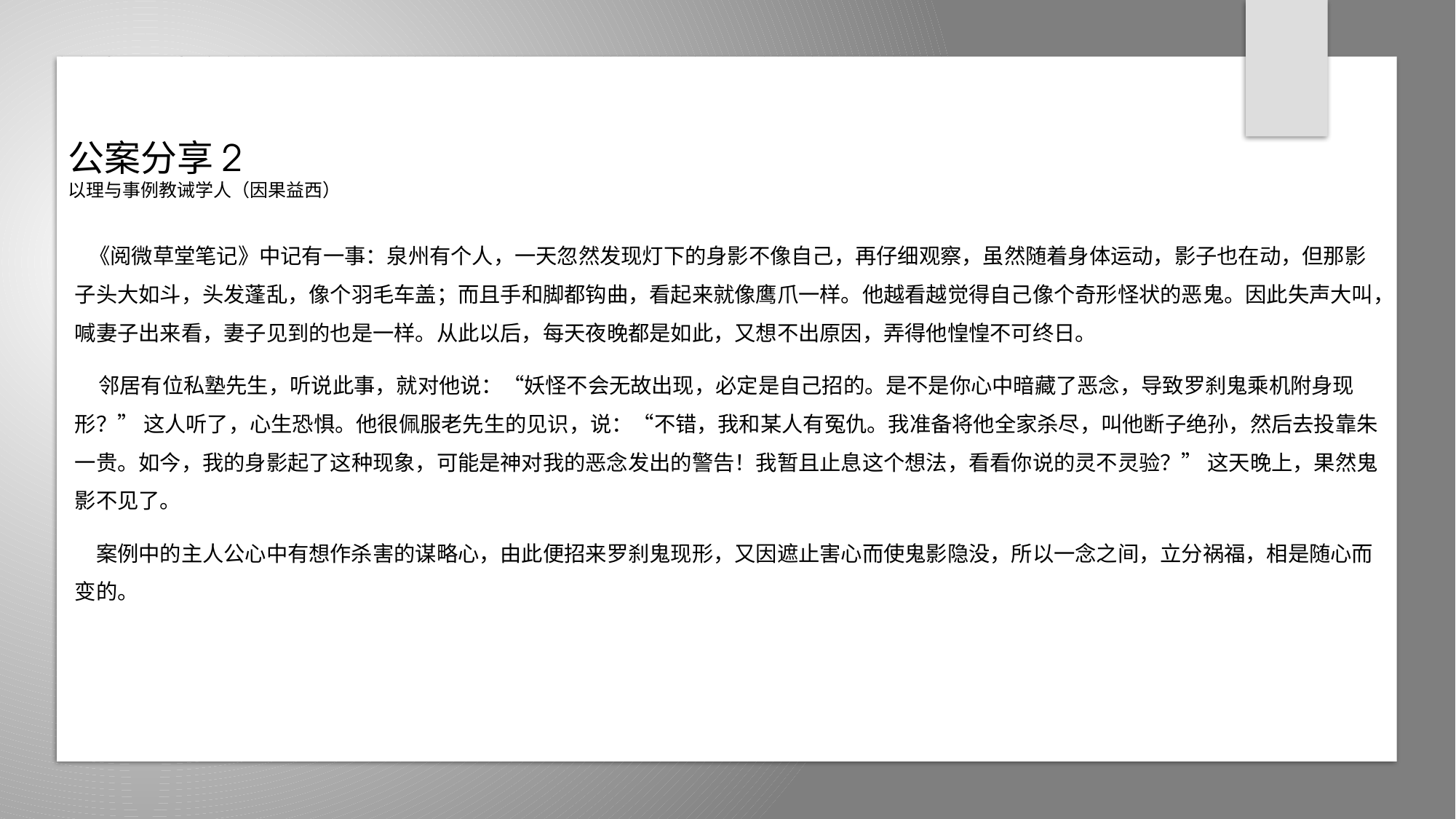

# 公案分享2 以理与事例教诫学人（因果益西）
  《阅微草堂笔记》中记有一事：泉州有个人，一天忽然发现灯下的身影不像自己，再仔细观察，虽然随着身体运动，影子也在动，但那影子头大如斗，头发蓬乱，像个羽毛车盖；而且手和脚都钩曲，看起来就像鹰爪一样。他越看越觉得自己像个奇形怪状的恶鬼。因此失声大叫，喊妻子出来看，妻子见到的也是一样。从此以后，每天夜晚都是如此，又想不出原因，弄得他惶惶不可终日。
    邻居有位私塾先生，听说此事，就对他说：“妖怪不会无故出现，必定是自己招的。是不是你心中暗藏了恶念，导致罗刹鬼乘机附身现形？” 这人听了，心生恐惧。他很佩服老先生的见识，说：“不错，我和某人有冤仇。我准备将他全家杀尽，叫他断子绝孙，然后去投靠朱一贵。如今，我的身影起了这种现象，可能是神对我的恶念发出的警告！我暂且止息这个想法，看看你说的灵不灵验？” 这天晚上，果然鬼影不见了。
　案例中的主人公心中有想作杀害的谋略心，由此便招来罗刹鬼现形，又因遮止害心而使鬼影隐没，所以一念之间，立分祸福，相是随心而变的。